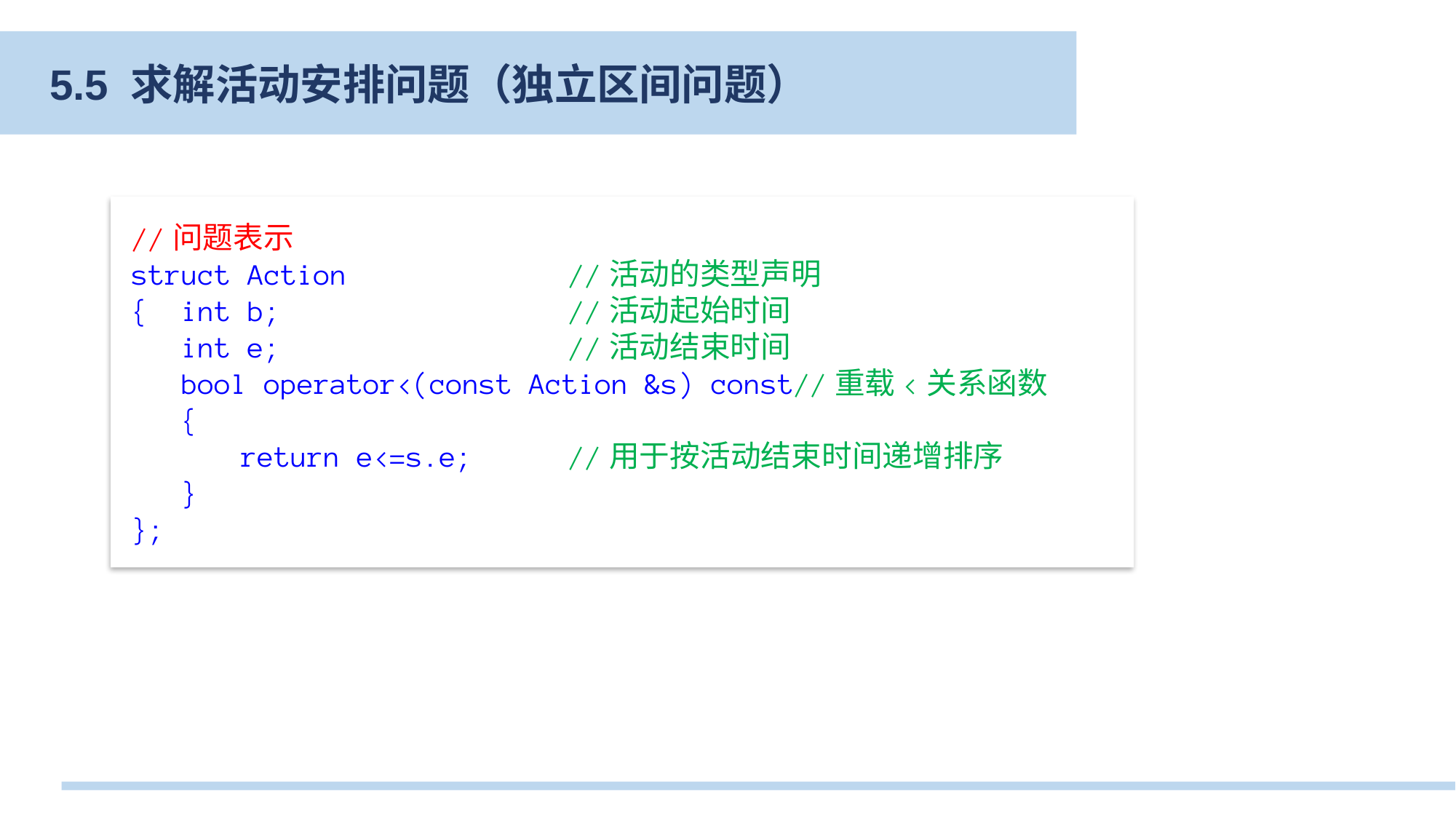

5.5 求解活动安排问题（独立区间问题）
//问题表示
struct Action			//活动的类型声明
{  int b;			//活动起始时间
   int e;			//活动结束时间
   bool operator<(const Action &s) const//重载<关系函数
   {
	return e<=s.e;	//用于按活动结束时间递增排序
   }
};